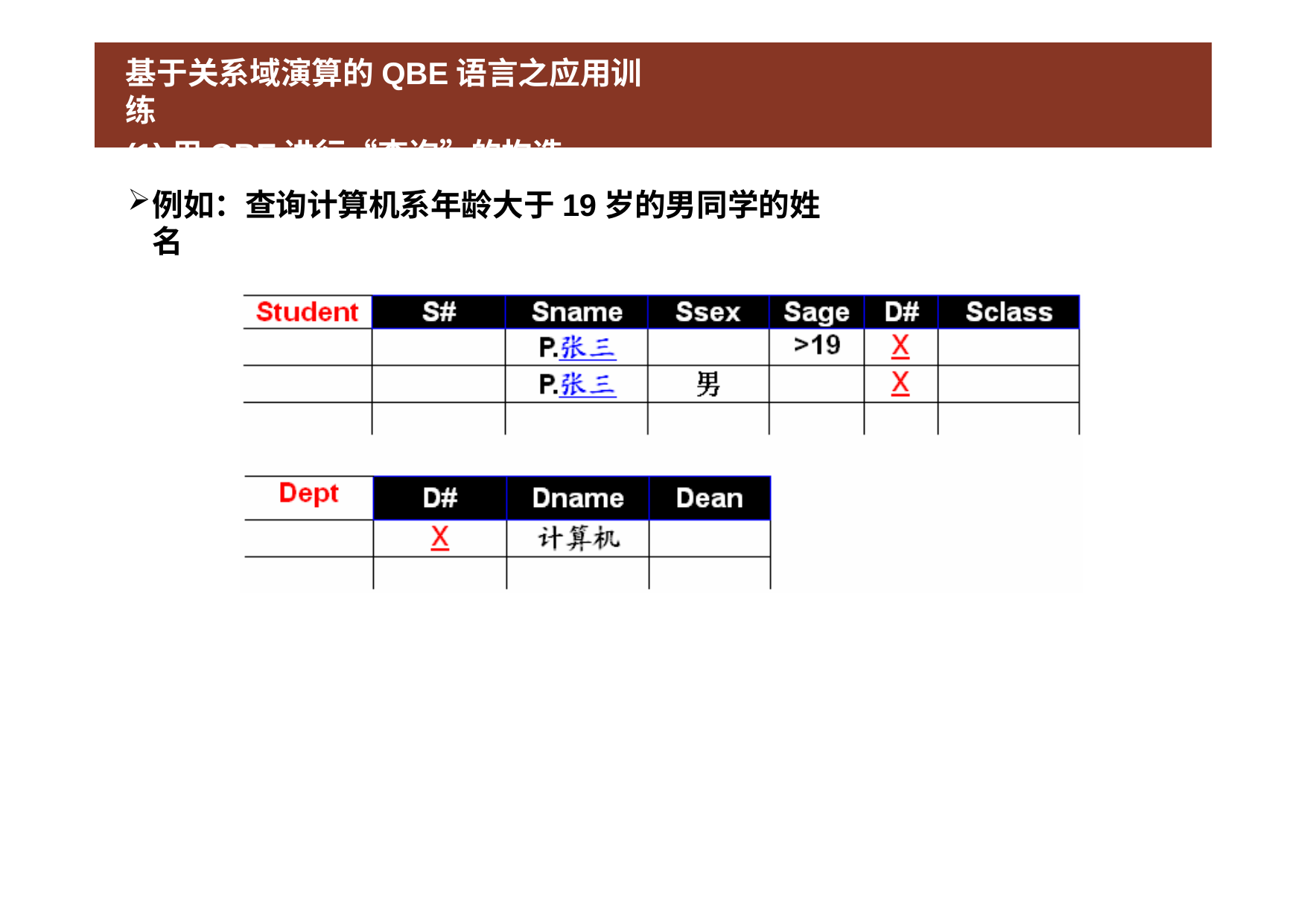

# 基于关系域演算的QBE语言之应用训练
(1)用QBE进行“查询”的构造
例如：查询计算机系年龄大于19岁的男同学的姓名